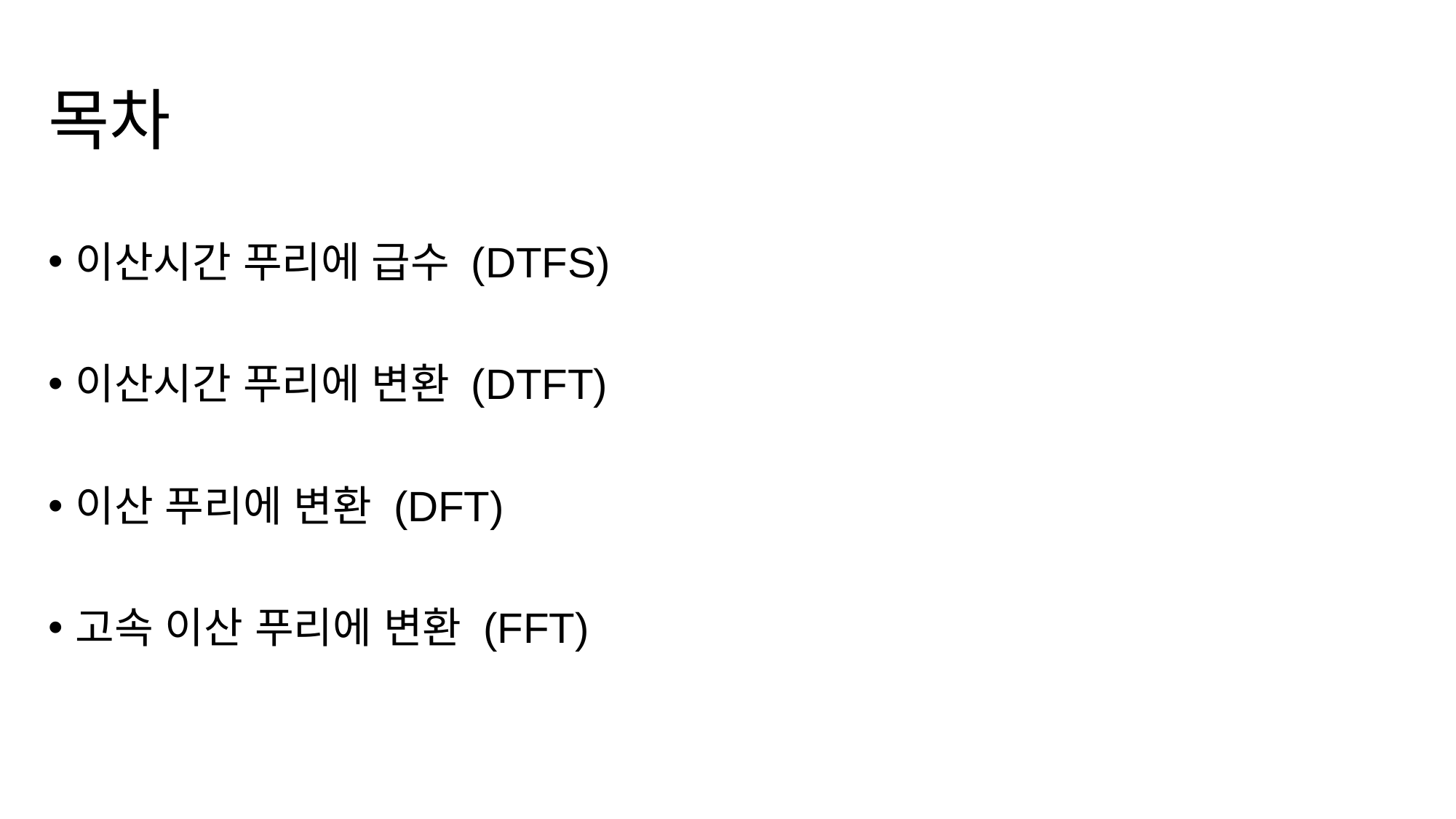

# 목차
이산시간 푸리에 급수 (DTFS)

이산시간 푸리에 변환 (DTFT)

이산 푸리에 변환 (DFT)

고속 이산 푸리에 변환 (FFT)